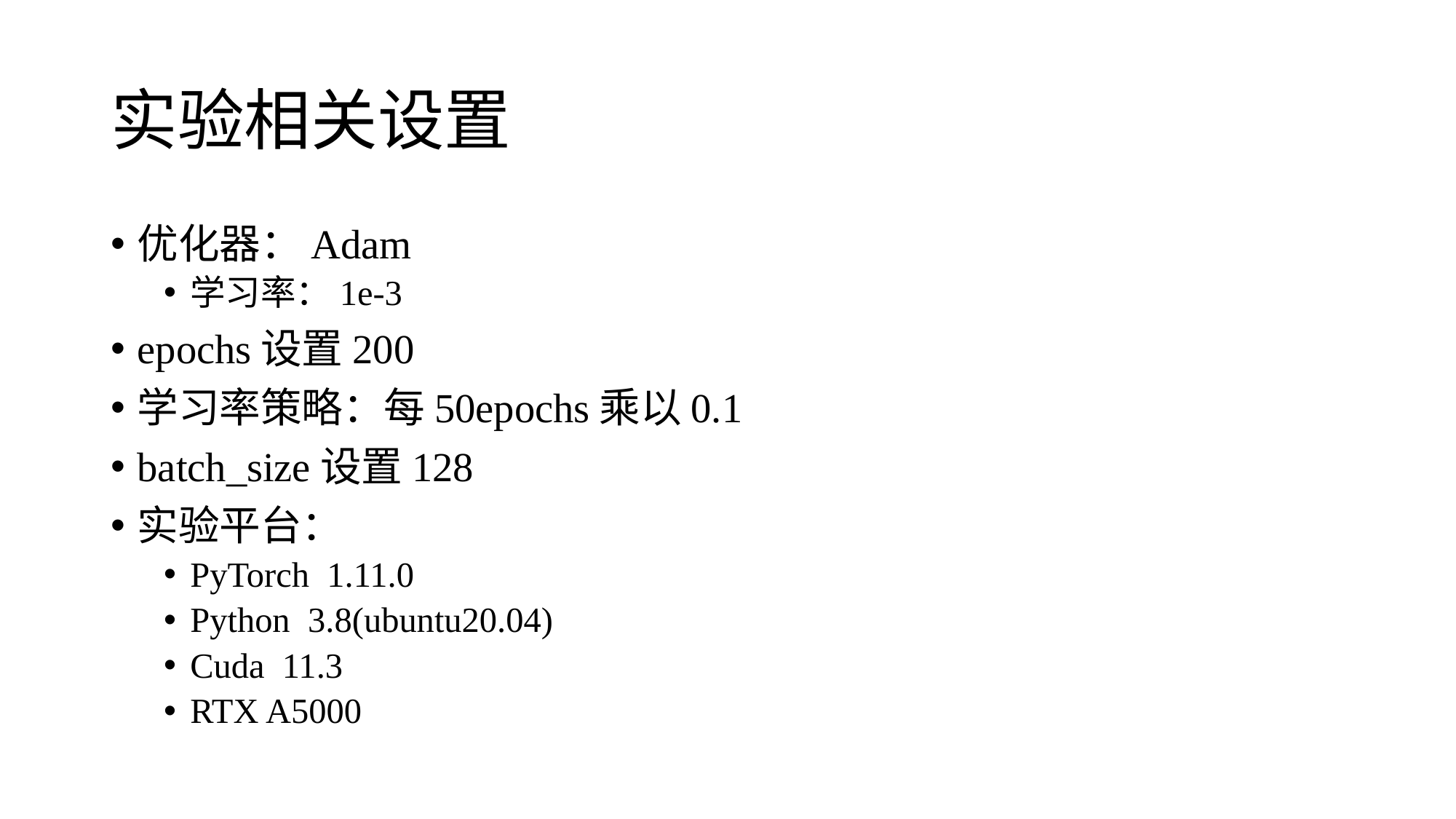

# 实验相关设置
优化器：Adam
学习率：1e-3
epochs设置200
学习率策略：每50epochs乘以0.1
batch_size设置128
实验平台：
PyTorch  1.11.0
Python  3.8(ubuntu20.04)
Cuda  11.3
RTX A5000